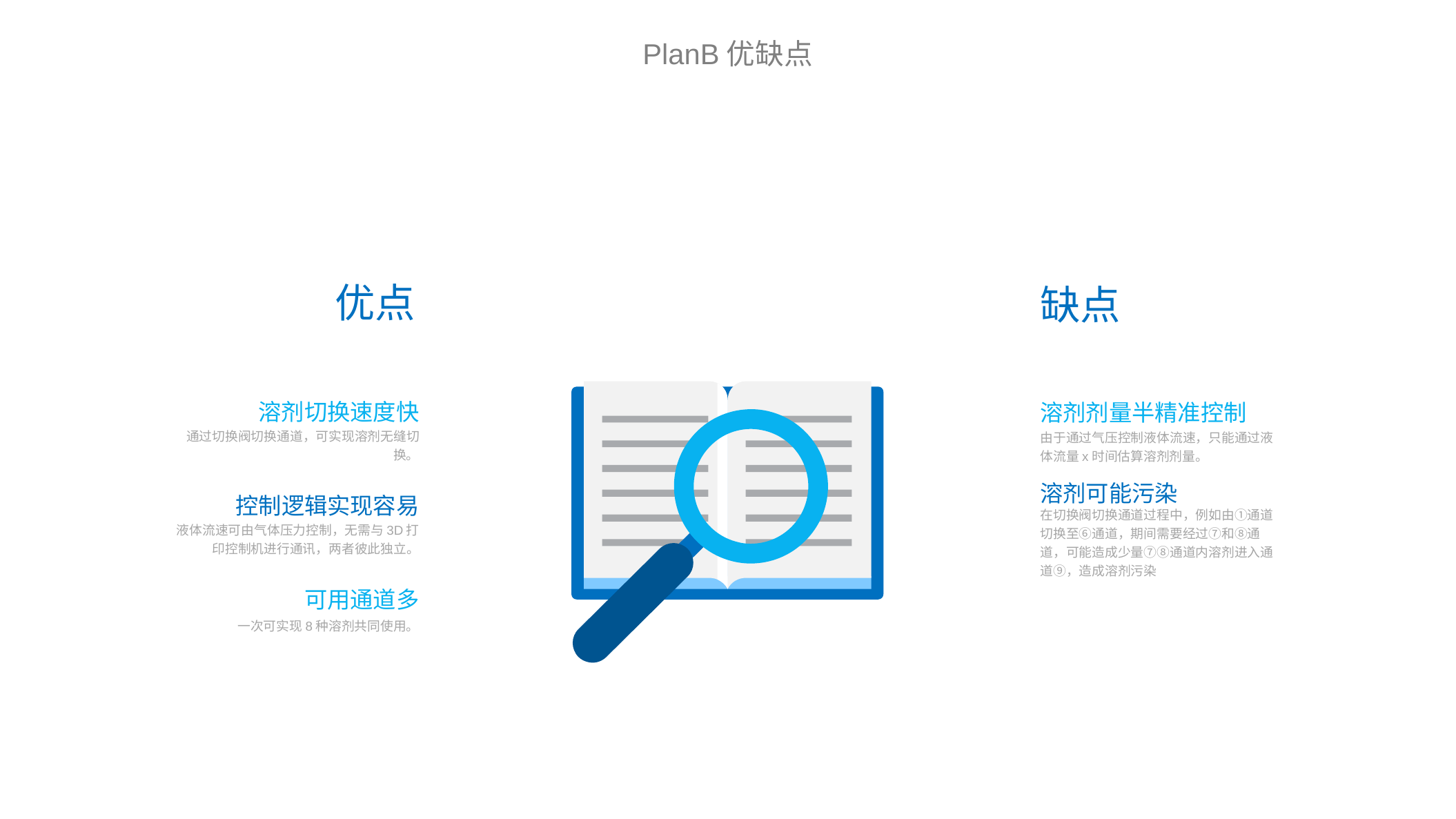

PlanB优缺点
优点
缺点

溶剂切换速度快
通过切换阀切换通道，可实现溶剂无缝切换。
溶剂剂量半精准控制
由于通过气压控制液体流速，只能通过液体流量x时间估算溶剂剂量。
溶剂可能污染
在切换阀切换通道过程中，例如由①通道切换至⑥通道，期间需要经过⑦和⑧通道，可能造成少量⑦⑧通道内溶剂进入通道⑨，造成溶剂污染
控制逻辑实现容易
液体流速可由气体压力控制，无需与3D打印控制机进行通讯，两者彼此独立。
可用通道多
一次可实现8种溶剂共同使用。